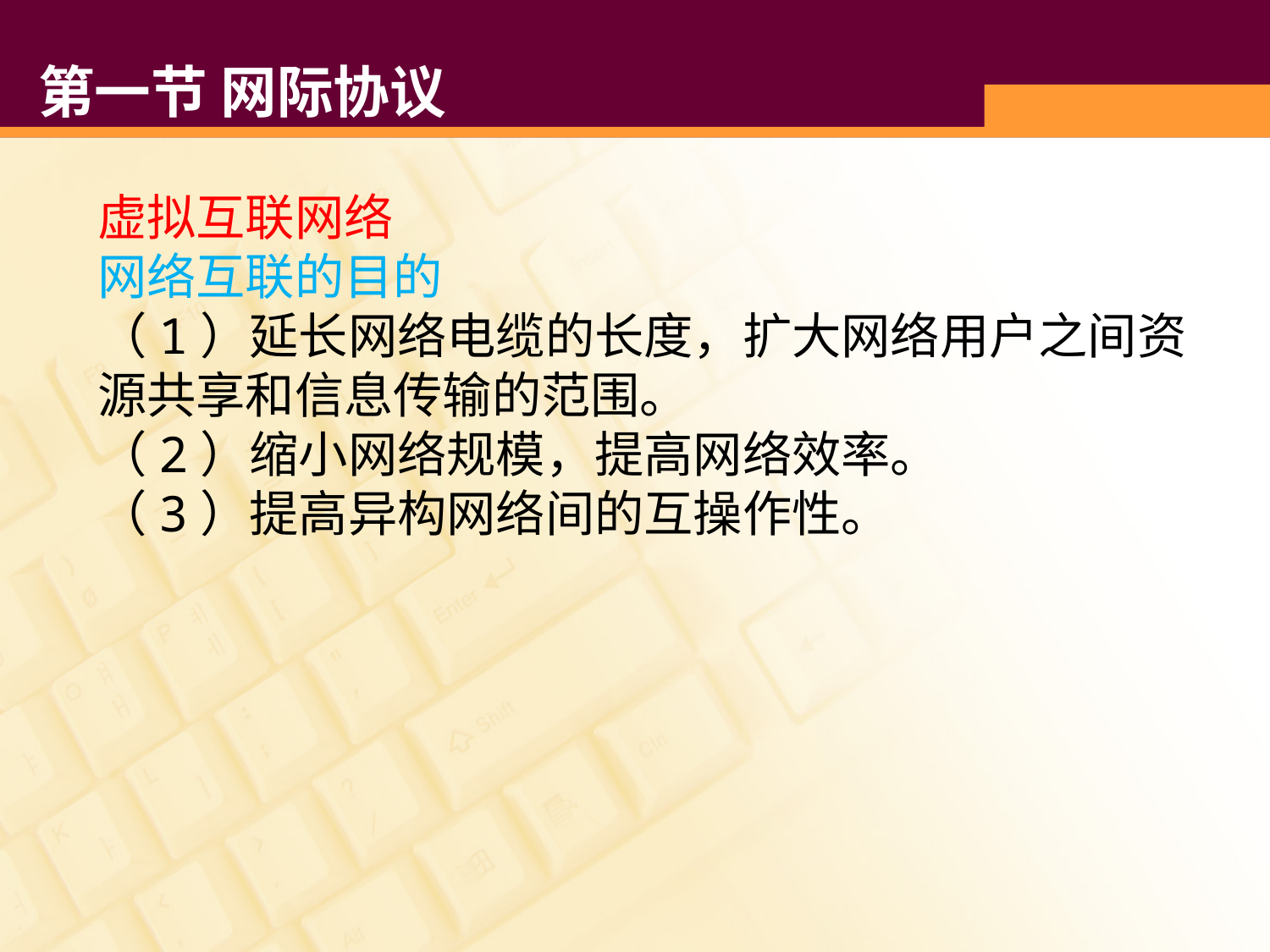

# 第一节 网际协议
虚拟互联网络
网络互联的目的
（1）延长网络电缆的长度，扩大网络用户之间资源共享和信息传输的范围。
（2）缩小网络规模，提高网络效率。
（3）提高异构网络间的互操作性。